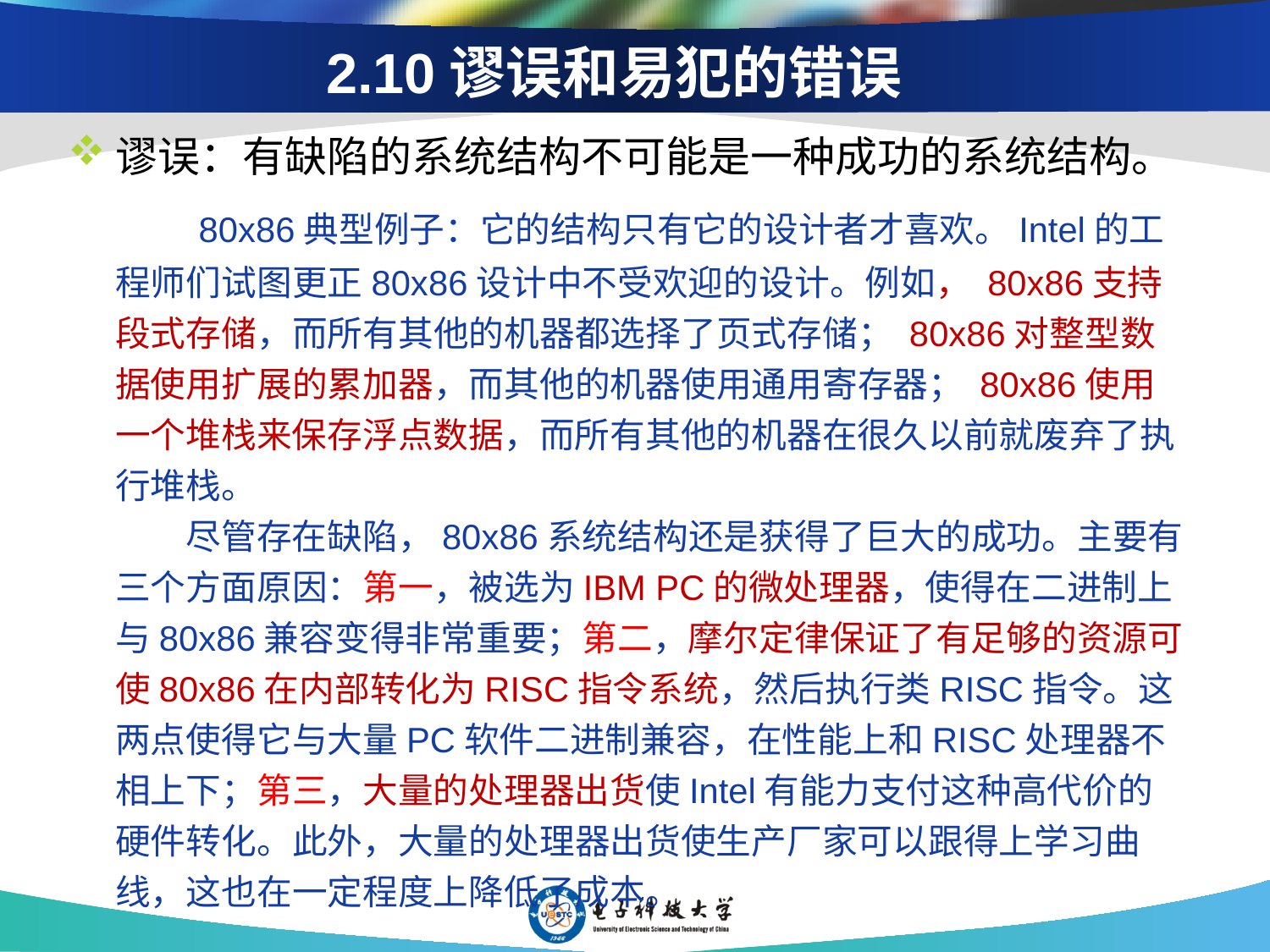

# 2.10谬误和易犯的错误
谬误：有缺陷的系统结构不可能是一种成功的系统结构。
　  80x86典型例子：它的结构只有它的设计者才喜欢。Intel的工程师们试图更正80x86设计中不受欢迎的设计。例如， 80x86支持段式存储，而所有其他的机器都选择了页式存储； 80x86对整型数据使用扩展的累加器，而其他的机器使用通用寄存器； 80x86使用一个堆栈来保存浮点数据，而所有其他的机器在很久以前就废弃了执行堆栈。
　　尽管存在缺陷，80x86系统结构还是获得了巨大的成功。主要有三个方面原因：第一，被选为IBM PC的微处理器，使得在二进制上与80x86兼容变得非常重要；第二，摩尔定律保证了有足够的资源可使80x86在内部转化为RISC指令系统，然后执行类RISC指令。这两点使得它与大量PC软件二进制兼容，在性能上和RISC处理器不相上下；第三，大量的处理器出货使Intel有能力支付这种高代价的硬件转化。此外，大量的处理器出货使生产厂家可以跟得上学习曲线，这也在一定程度上降低了成本。
110